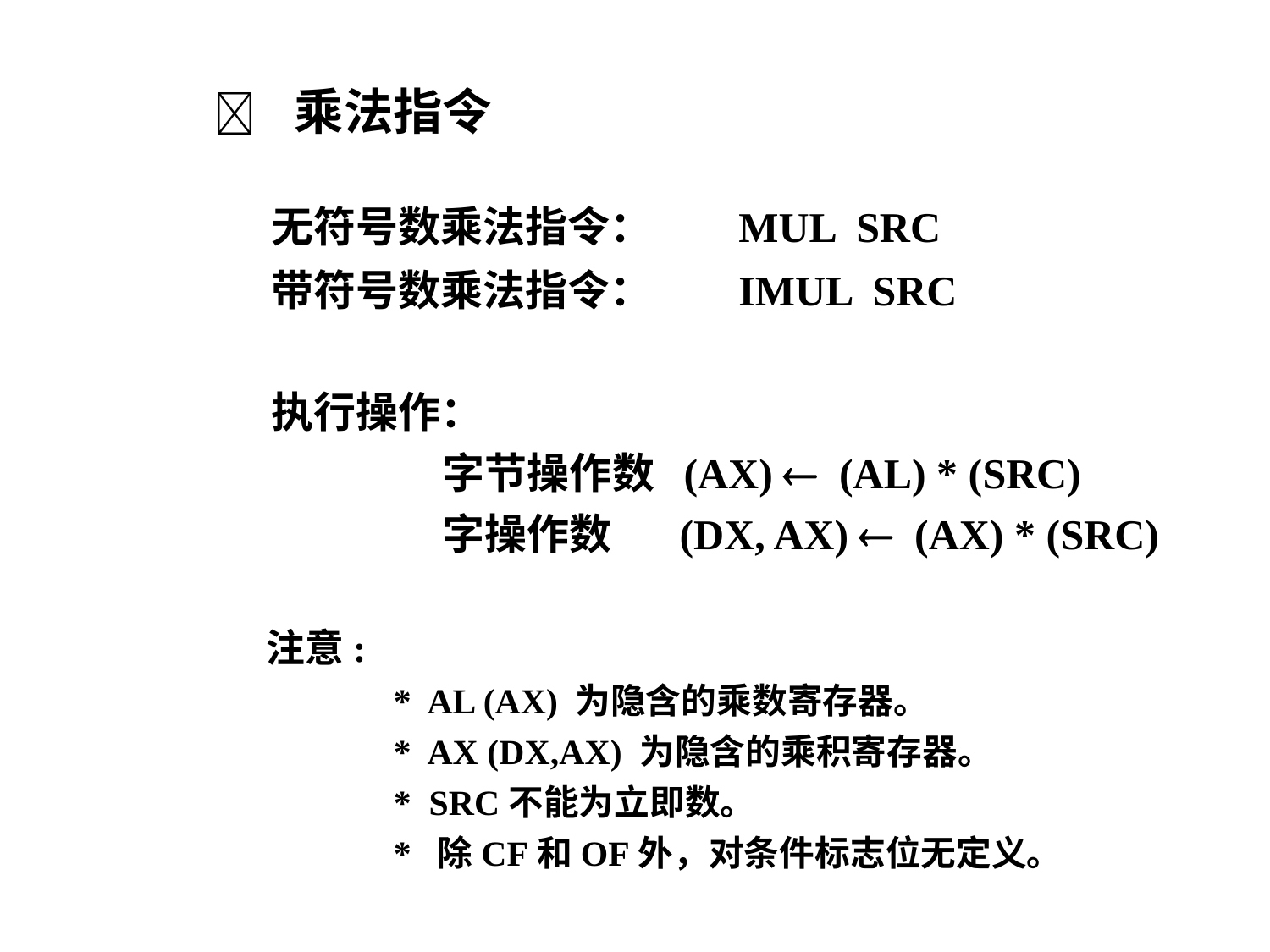

•   乘法指令

     无符号数乘法指令：        MUL  SRC
     带符号数乘法指令：        IMUL  SRC

     执行操作：
                       字节操作数  (AX) ←  (AL) * (SRC)
                       字操作数      (DX, AX) ←  (AX) * (SRC)

注意:
*  AL (AX) 为隐含的乘数寄存器。
*  AX (DX,AX) 为隐含的乘积寄存器。
*  SRC不能为立即数。
*  除CF和OF外，对条件标志位无定义。